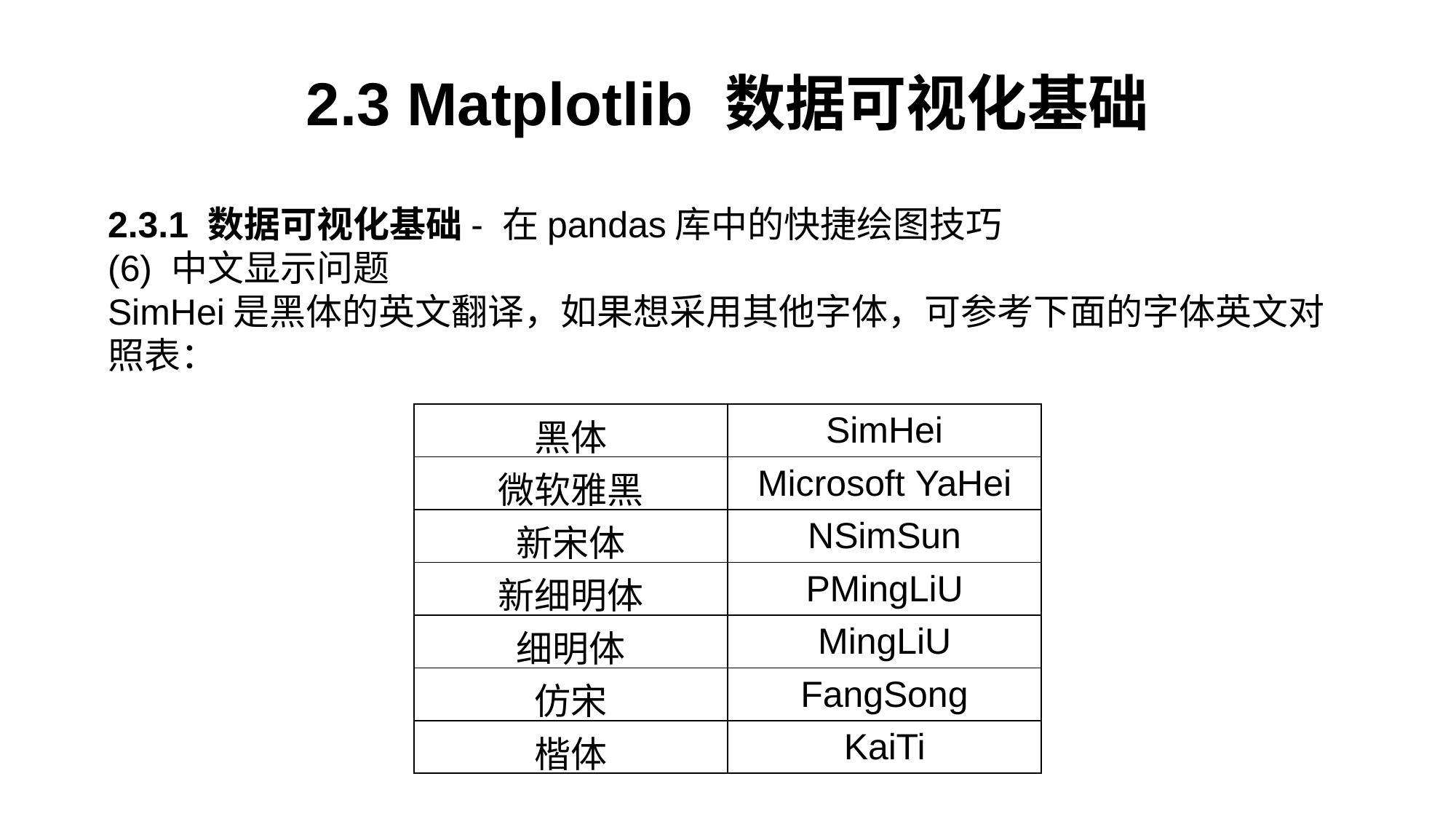

2.3 Matplotlib 数据可视化基础
2.3.1 数据可视化基础- 在pandas库中的快捷绘图技巧
(6) 中文显示问题
SimHei是黑体的英文翻译，如果想采用其他字体，可参考下面的字体英文对照表：
| 黑体 | SimHei |
| --- | --- |
| 微软雅黑 | Microsoft YaHei |
| 新宋体 | NSimSun |
| 新细明体 | PMingLiU |
| 细明体 | MingLiU |
| 仿宋 | FangSong |
| 楷体 | KaiTi |